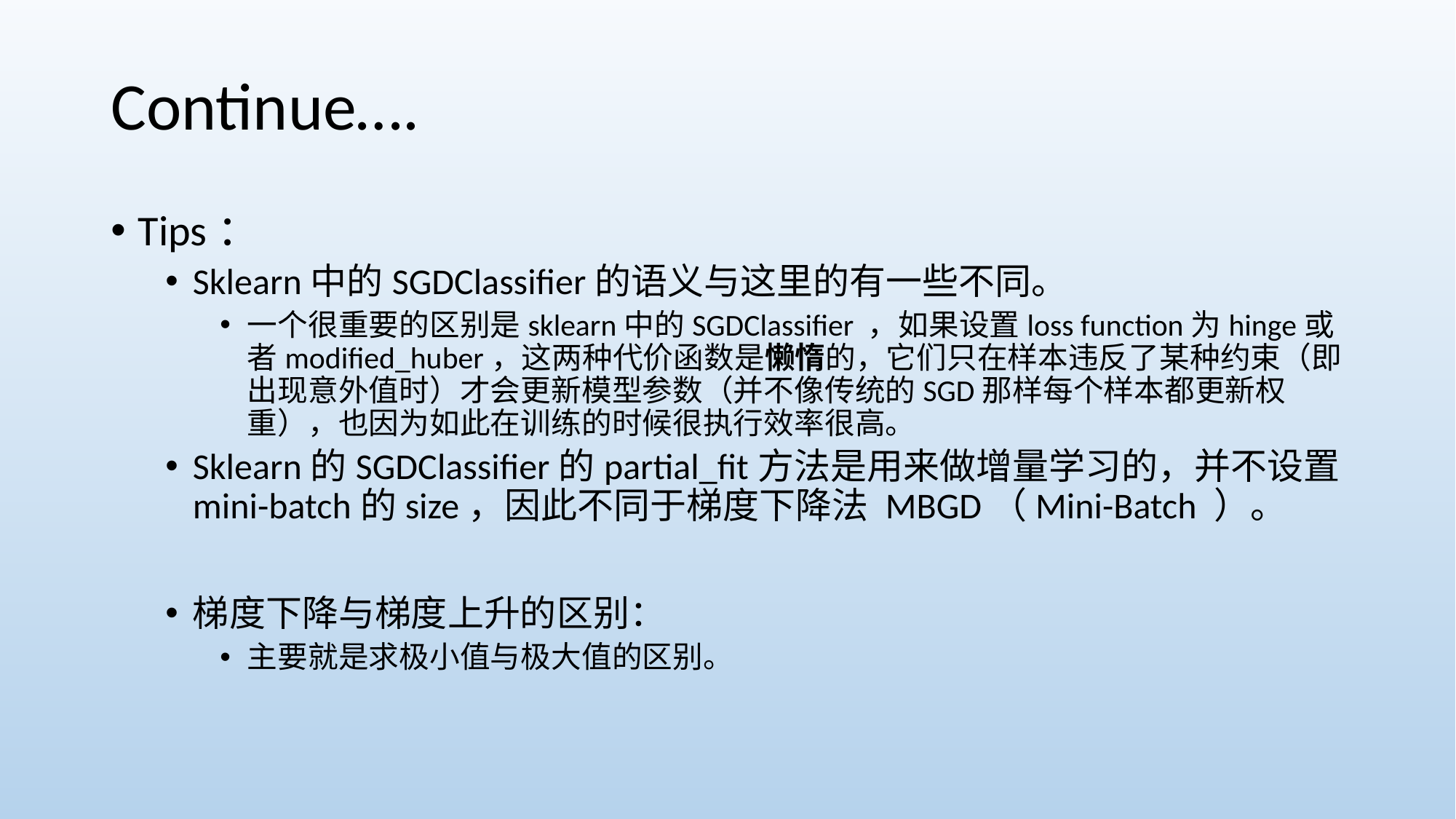

# Continue….
Tips：
Sklearn中的SGDClassifier的语义与这里的有一些不同。
一个很重要的区别是sklearn中的SGDClassifier ，如果设置loss function为hinge或者modified_huber，这两种代价函数是懒惰的，它们只在样本违反了某种约束（即出现意外值时）才会更新模型参数（并不像传统的SGD那样每个样本都更新权重），也因为如此在训练的时候很执行效率很高。
Sklearn的SGDClassifier的partial_fit方法是用来做增量学习的，并不设置mini-batch的size，因此不同于梯度下降法 MBGD（Mini-Batch ）。

梯度下降与梯度上升的区别：
主要就是求极小值与极大值的区别。